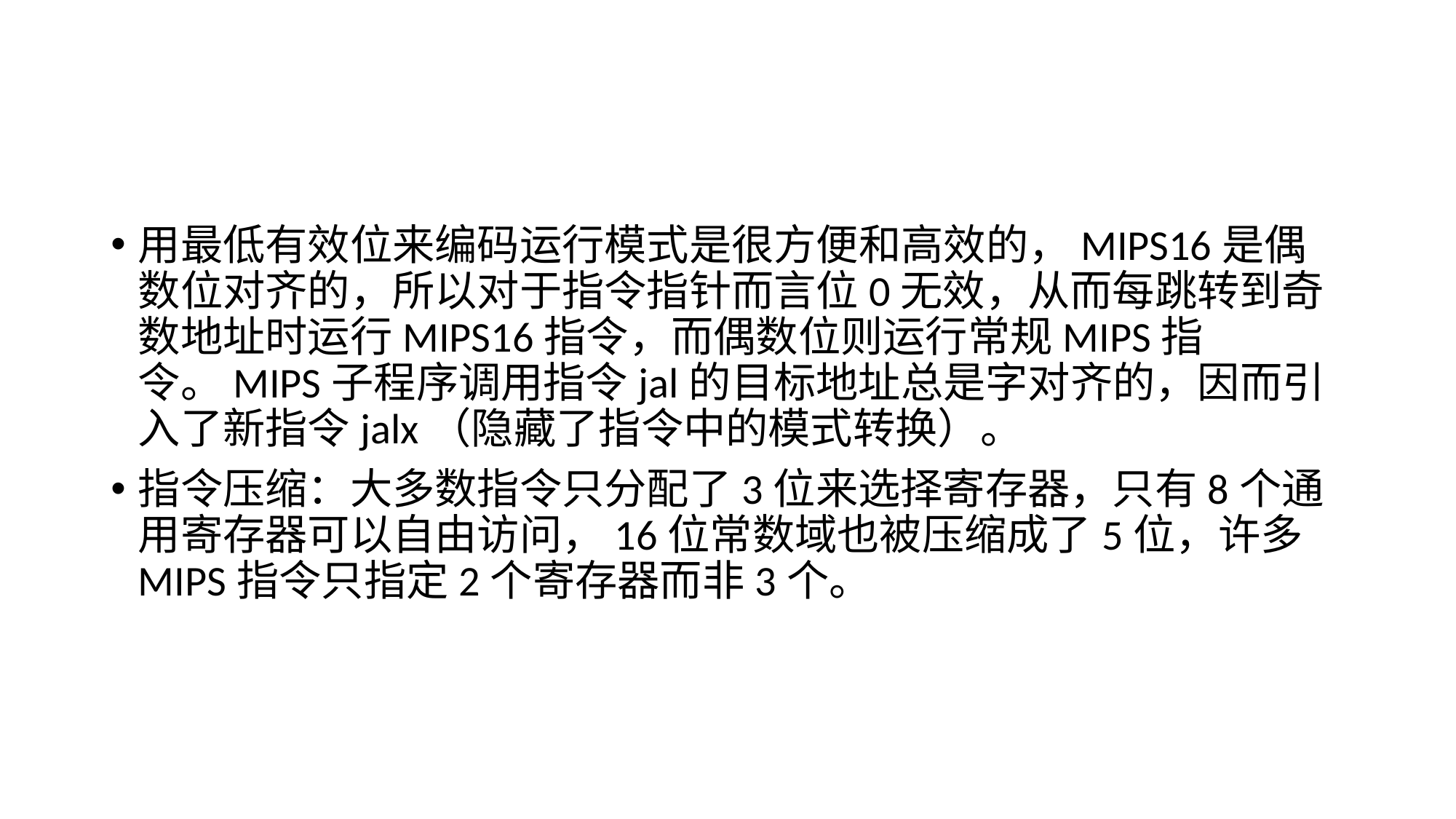

#
用最低有效位来编码运行模式是很方便和高效的，MIPS16是偶数位对齐的，所以对于指令指针而言位0无效，从而每跳转到奇数地址时运行MIPS16指令，而偶数位则运行常规MIPS指令。MIPS子程序调用指令jal的目标地址总是字对齐的，因而引入了新指令jalx（隐藏了指令中的模式转换）。
指令压缩：大多数指令只分配了3位来选择寄存器，只有8个通用寄存器可以自由访问，16位常数域也被压缩成了5位，许多MIPS指令只指定2个寄存器而非3个。